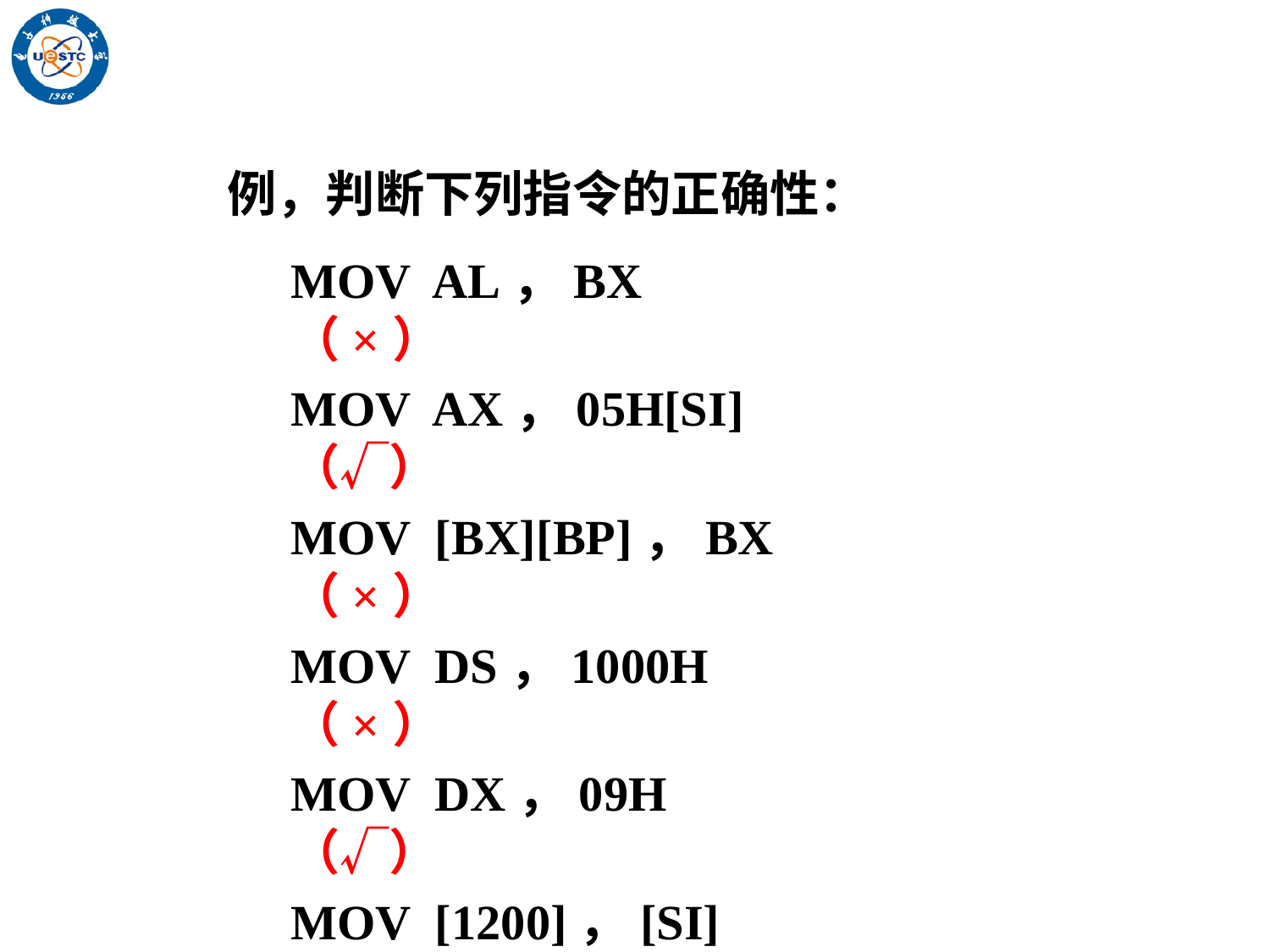

例，判断下列指令的正确性：
MOV  AL，BX                 （×）
MOV  AX，05H[SI]         （√）
MOV  [BX][BP]，BX      （×）
MOV  DS，1000H           （×）
MOV  DX，09H               （√）
MOV  [1200]，[SI]          （×）